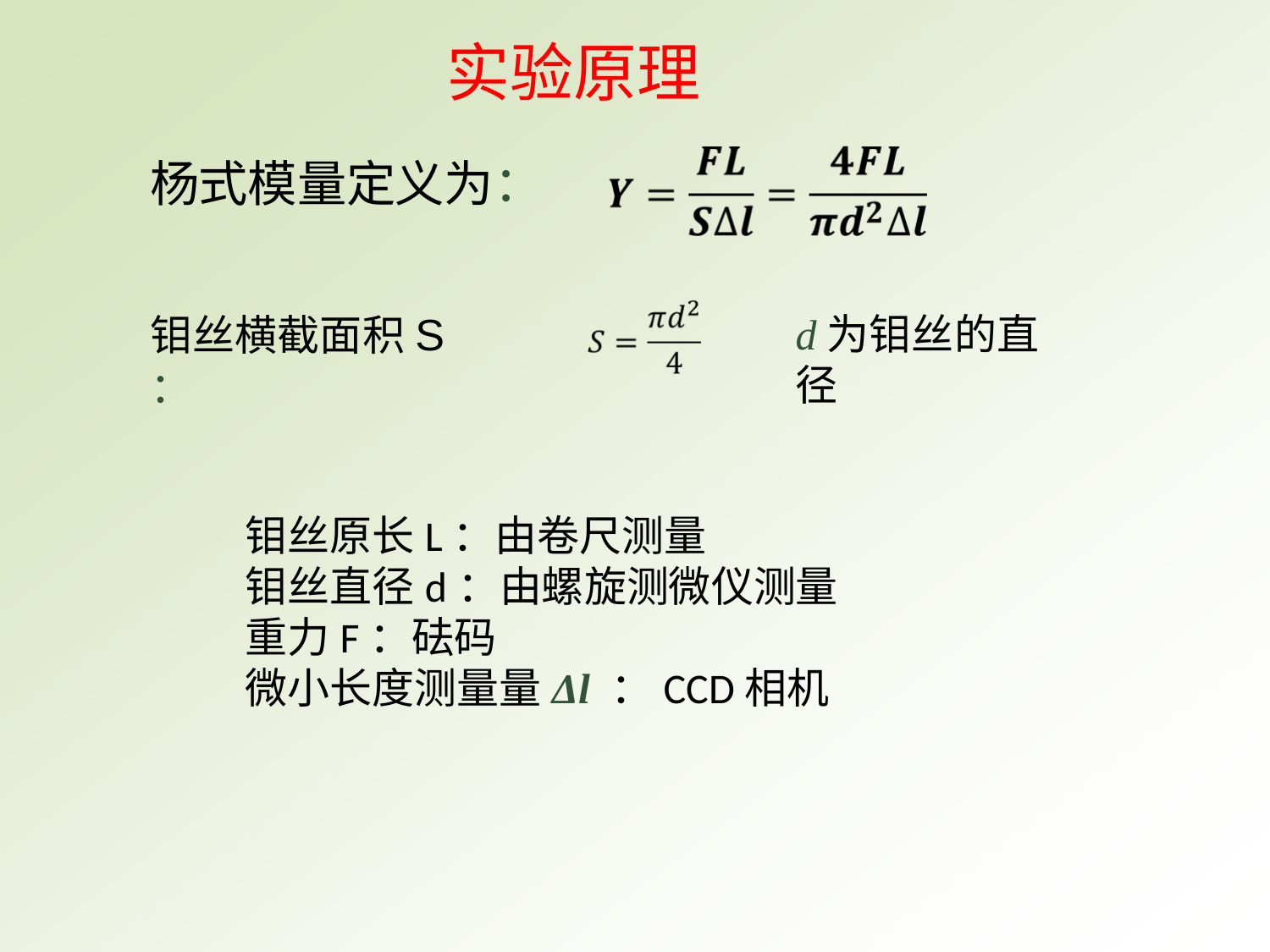

# 实验原理

杨式模量定义为：

d为钼丝的直径
钼丝横截面积S ：
钼丝原长L：由卷尺测量
钼丝直径d：由螺旋测微仪测量
重力F：砝码
微小长度测量量Δl ：CCD相机